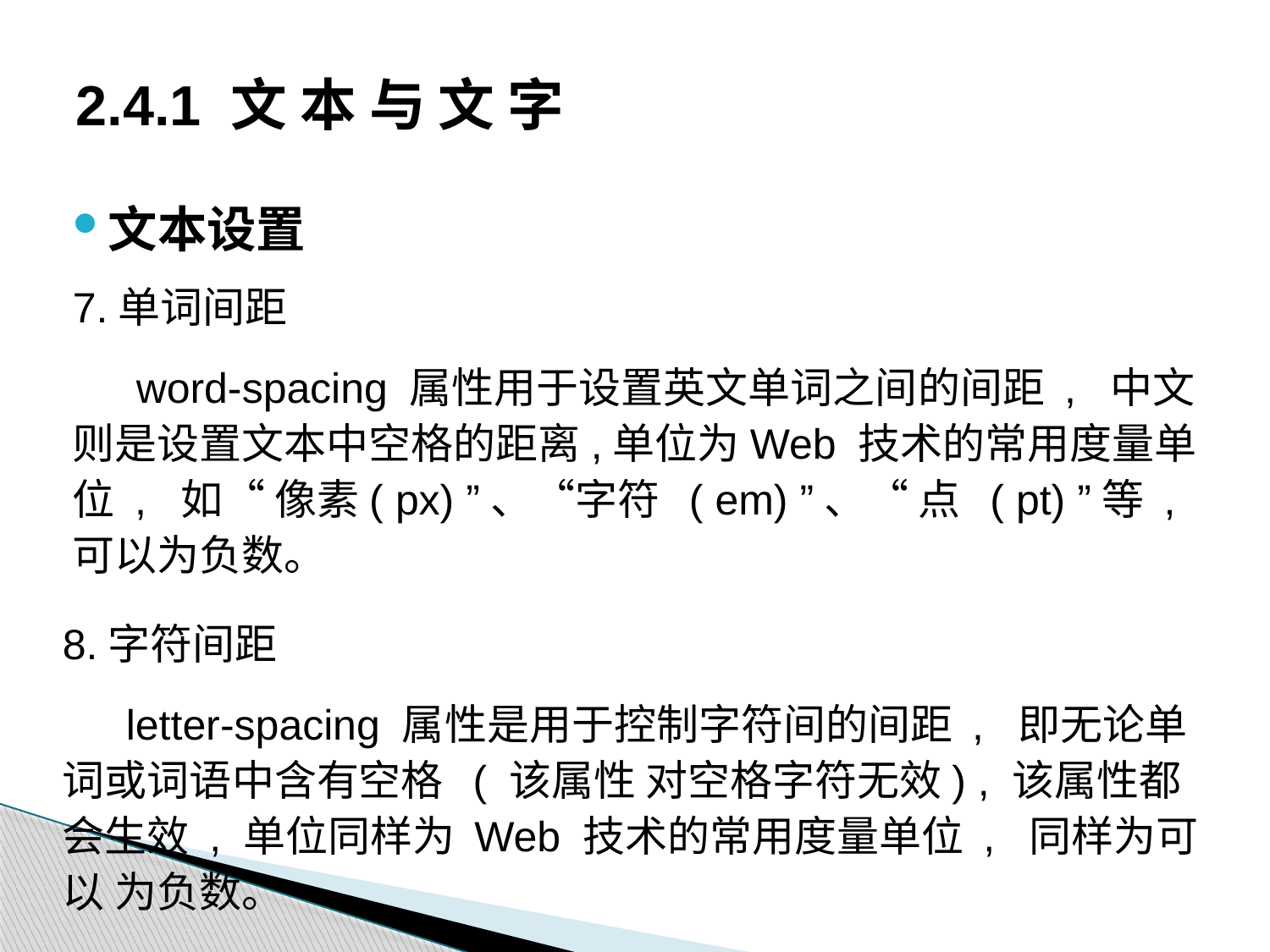

# 2.4.1 文 本 与 文 字
文本设置
7.单词间距
word-spacing 属性用于设置英文单词之间的间距 ,  中文则是设置文本中空格的距离,单位为Web 技术的常用度量单位 ,  如“ 像素( px) ”、“字符  ( em) ”、“ 点  ( pt) ”等 , 可以为负数。
8.字符间距
letter-spacing 属性是用于控制字符间的间距 ,  即无论单词或词语中含有空格  ( 该属性 对空格字符无效) , 该属性都会生效 , 单位同样为 Web 技术的常用度量单位 ,  同样为可以 为负数。